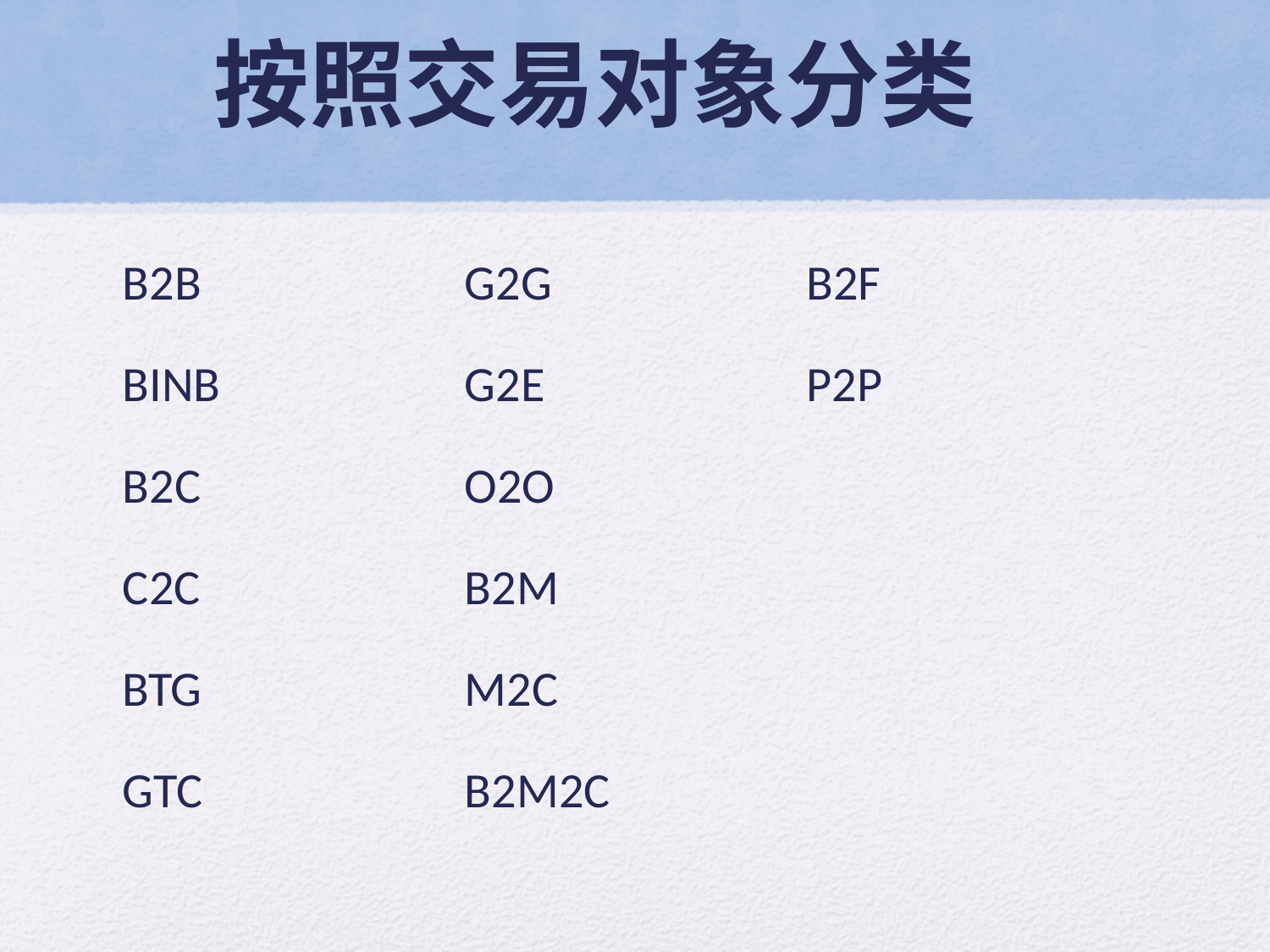

# 按照交易对象分类
B2B
BINB
B2C
C2C
BTG
GTC
G2G
G2E
O2O
B2M
M2C
B2M2C
B2F
P2P